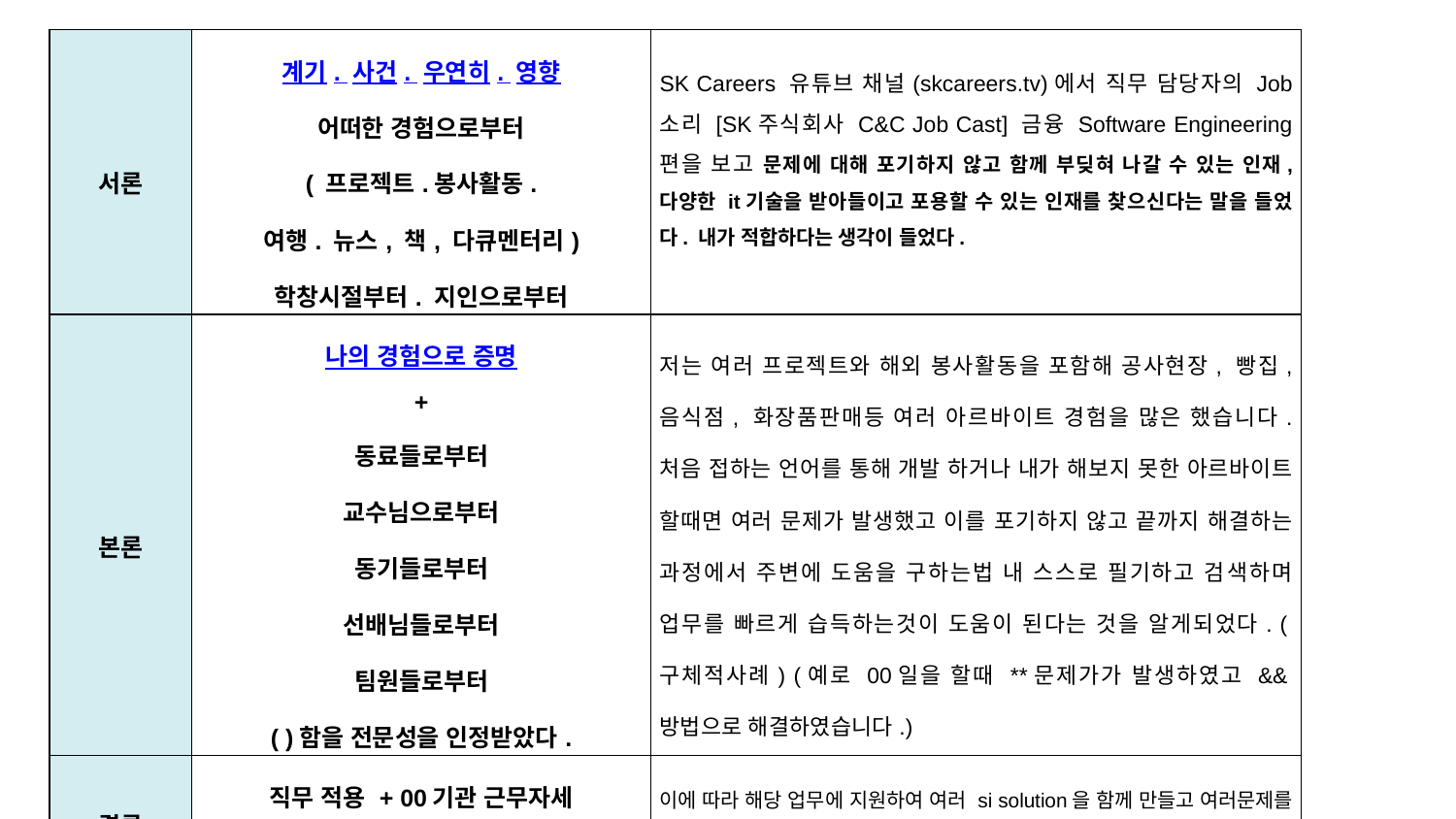

| 서론 | 계기. 사건. 우연히. 영향 어떠한 경험으로부터 ( 프로젝트.봉사활동. 여행. 뉴스, 책, 다큐멘터리) 학창시절부터. 지인으로부터 | SK Careers 유튜브 채널(skcareers.tv)에서 직무 담당자의 Job 소리 [SK주식회사 C&C Job Cast] 금융 Software Engineering 편을 보고 문제에 대해 포기하지 않고 함께 부딪혀 나갈 수 있는 인재, 다양한 it기술을 받아들이고 포용할 수 있는 인재를 찾으신다는 말을 들었다. 내가 적합하다는 생각이 들었다. |
| --- | --- | --- |
| 본론 | 나의 경험으로 증명 + 동료들로부터 교수님으로부터 동기들로부터 선배님들로부터 팀원들로부터 ( )함을 전문성을 인정받았다. | 저는 여러 프로젝트와 해외 봉사활동을 포함해 공사현장, 빵집, 음식점, 화장품판매등 여러 아르바이트 경험을 많은 했습니다. 처음 접하는 언어를 통해 개발 하거나 내가 해보지 못한 아르바이트 할때면 여러 문제가 발생했고 이를 포기하지 않고 끝까지 해결하는 과정에서 주변에 도움을 구하는법 내 스스로 필기하고 검색하며 업무를 빠르게 습득하는것이 도움이 된다는 것을 알게되었다. (구체적사례) (예로 00일을 할때 \*\*문제가가 발생하였고 &&방법으로 해결하였습니다.) |
| 결론 | 직무 적용 + 00기관 근무자세 각오. 다짐. 포부 | 이에 따라 해당 업무에 지원하여 여러 si solution을 함께 만들고 여러문제를 이에 관련한 여러 문제를 해결할수 있는 업계 전문가가 되고싶다. |